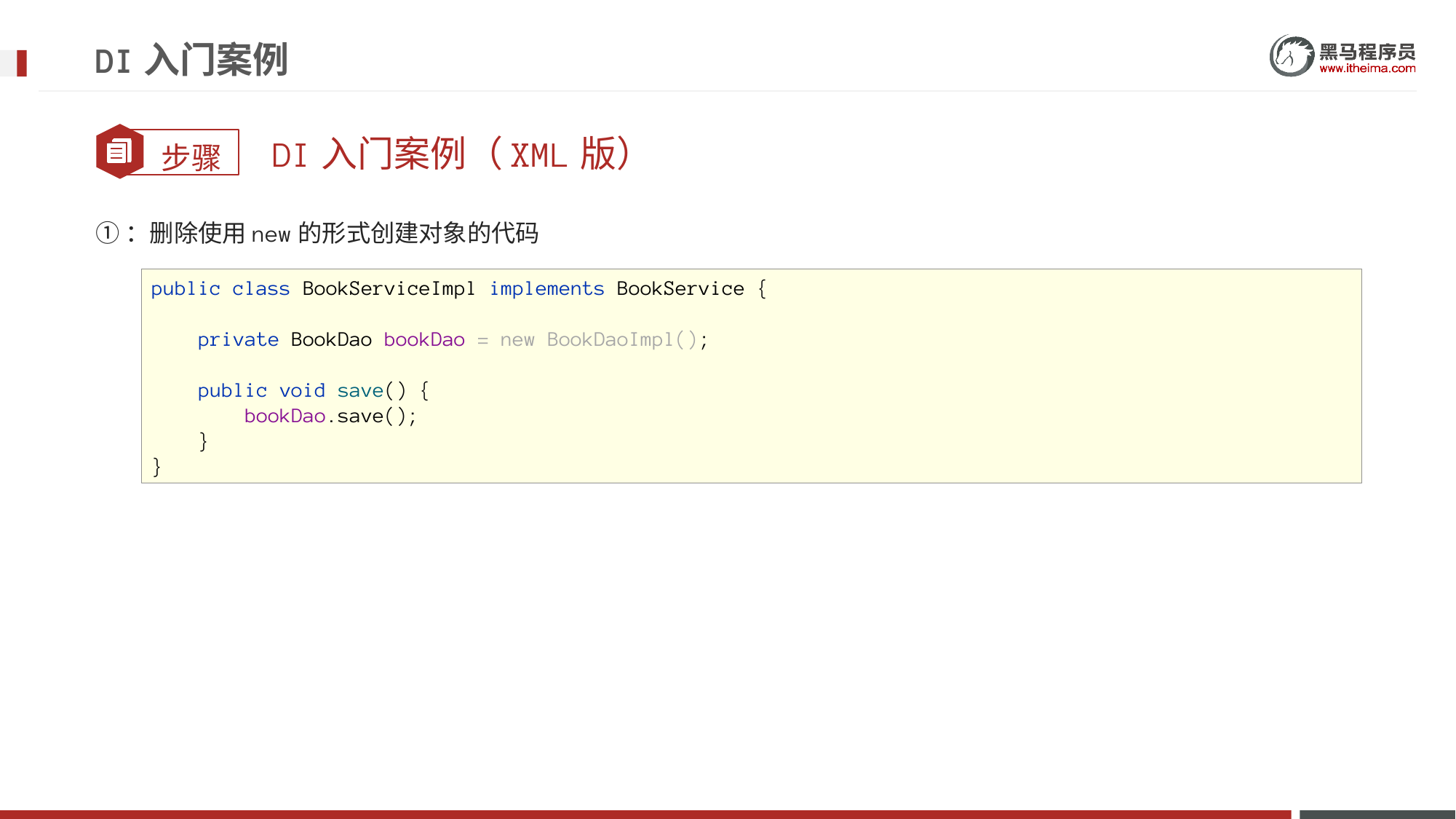

# DI入门案例
DI入门案例（XML版）
①：删除使用new的形式创建对象的代码
public class BookServiceImpl implements BookService {
    private BookDao bookDao = new BookDaoImpl();
    public void save() {
        bookDao.save();
    }
}